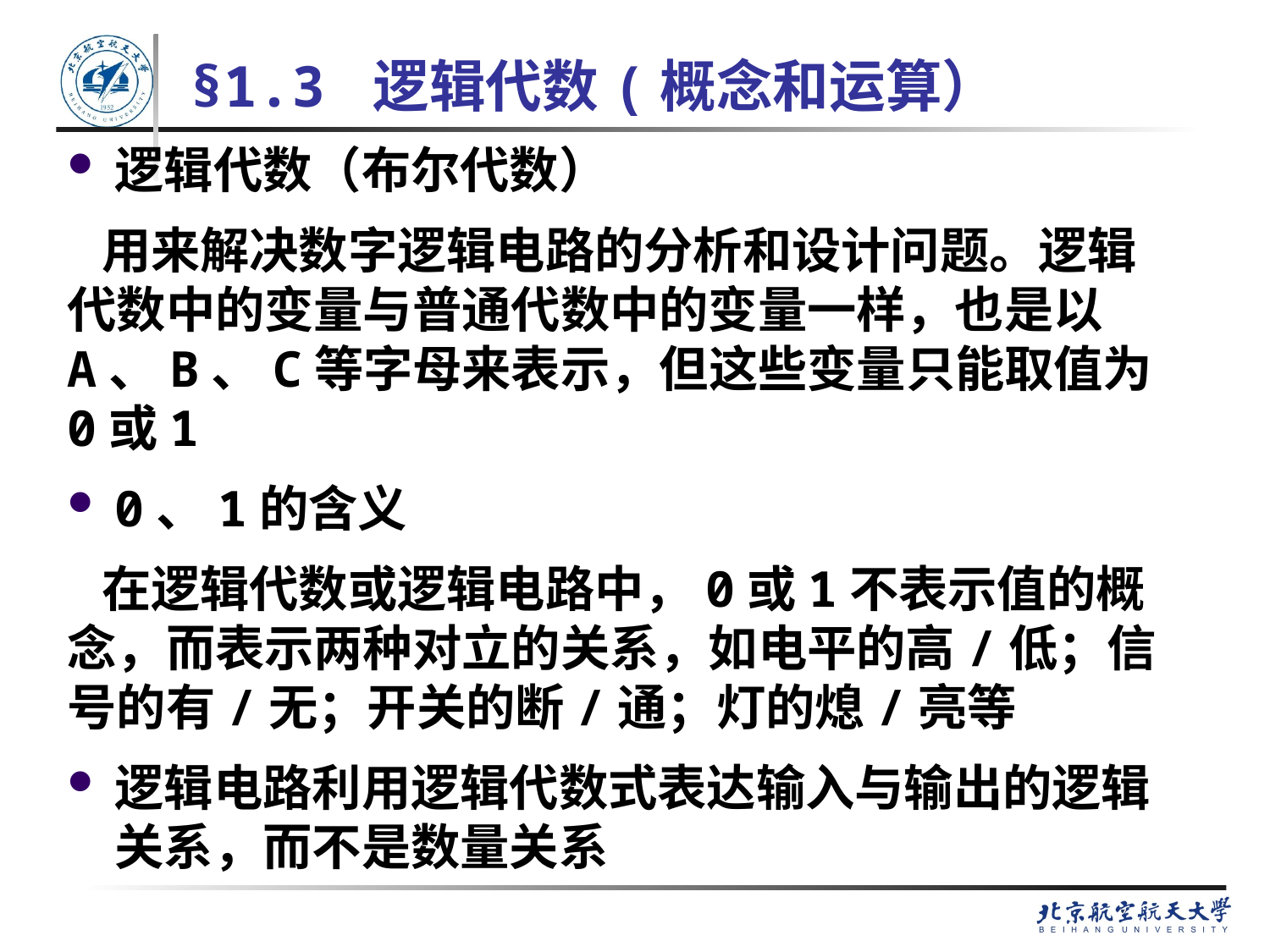

# §1.3 逻辑代数(概念和运算）
逻辑代数（布尔代数）
  用来解决数字逻辑电路的分析和设计问题。逻辑代数中的变量与普通代数中的变量一样，也是以A、B、C等字母来表示，但这些变量只能取值为0或1
0、1的含义
  在逻辑代数或逻辑电路中，0或1不表示值的概念，而表示两种对立的关系，如电平的高/低；信号的有/无；开关的断/通；灯的熄/亮等
逻辑电路利用逻辑代数式表达输入与输出的逻辑关系，而不是数量关系

2